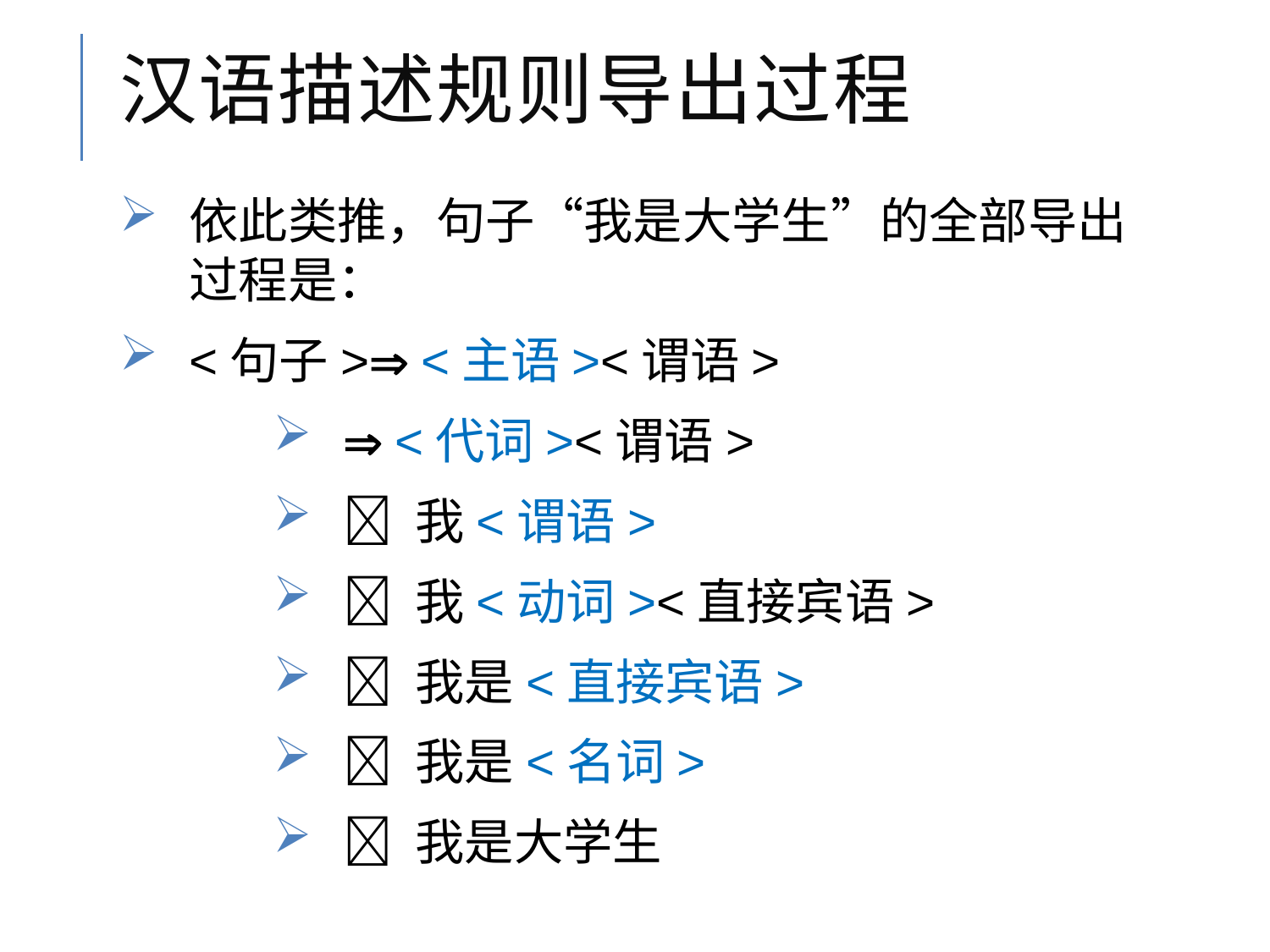

# 汉语描述规则导出过程
依此类推，句子“我是大学生”的全部导出过程是：
<句子>⇒ <主语><谓语>
⇒ <代词><谓语>
⇒ 我<谓语>
⇒ 我<动词><直接宾语>
⇒ 我是<直接宾语>
⇒ 我是<名词>
⇒ 我是大学生
7